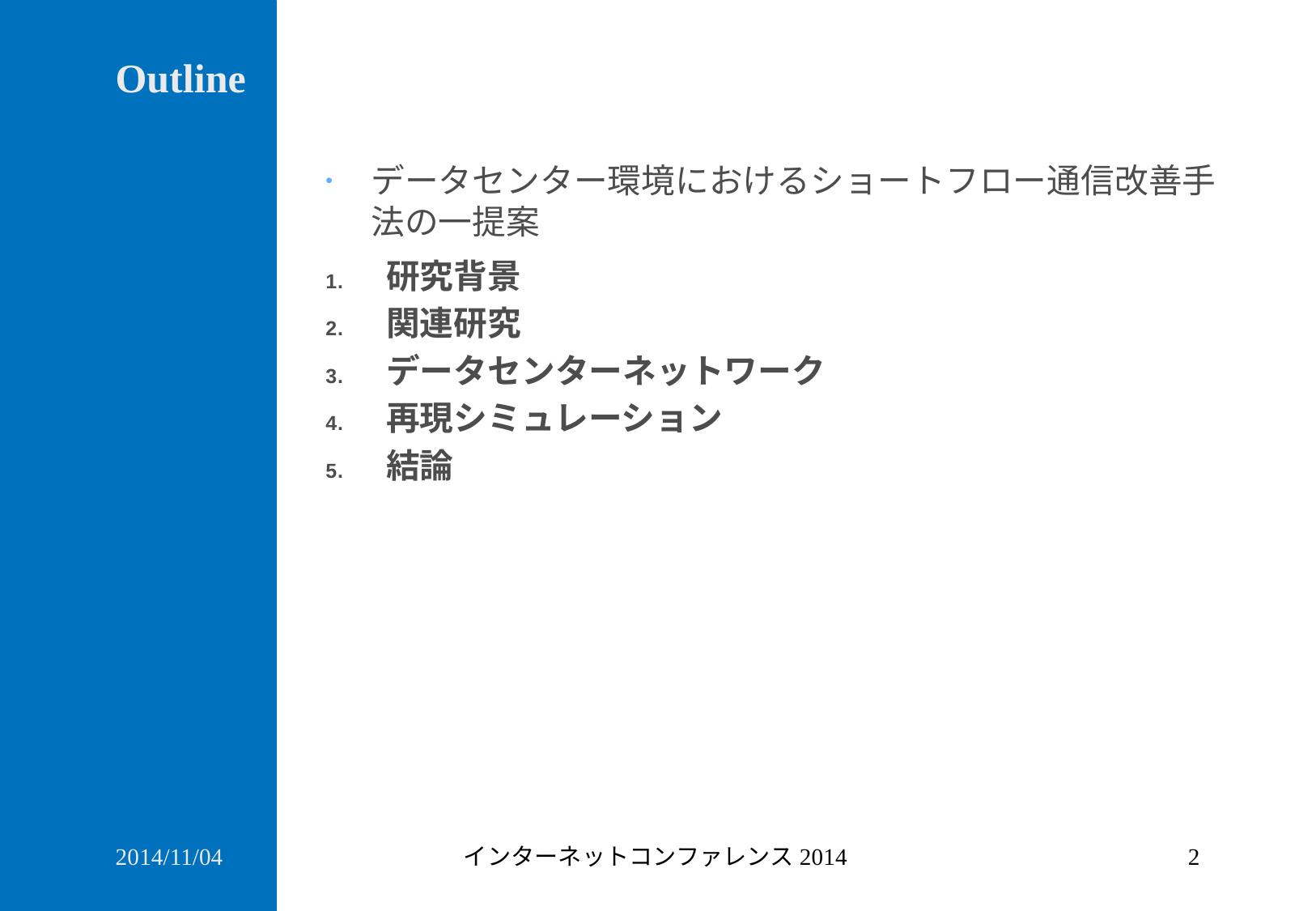

Outline
データセンター環境におけるショートフロー通信改善手法の一提案
研究背景
関連研究
データセンターネットワーク
再現シミュレーション
結論
2014/11/04
インターネットコンファレンス2014
2